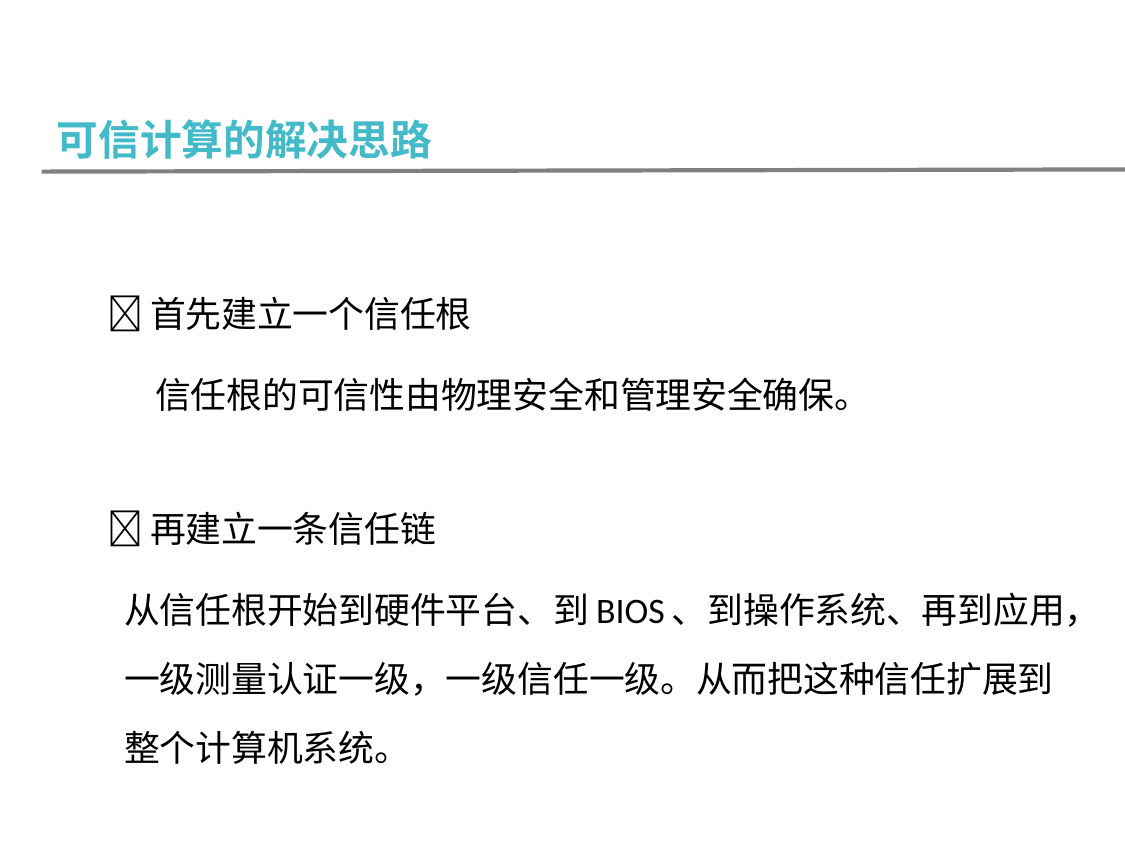

可信计算的解决思路
1、可信计算平台的基本思路

 •首先建立一个信任根
		   信任根的可信性由物理安全和管理安全确保。

 •再建立一条信任链
		从信任根开始到硬件平台、到BIOS、到操作系统、再到应用，一级测量认证一级，一级信任一级。从而把这种信任扩展到整个计算机系统。